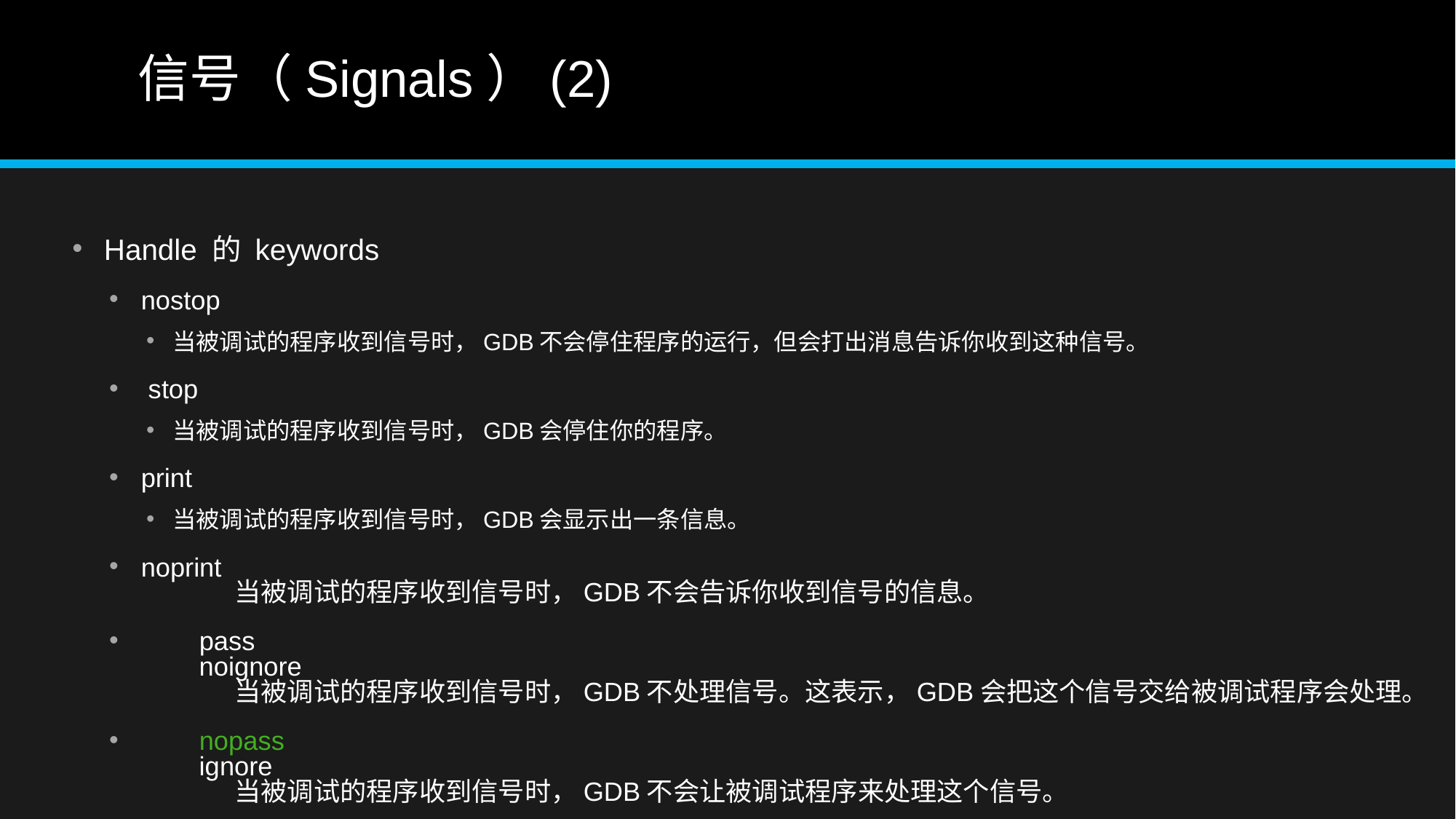

# 信号（Signals）(2)

Handle 的 keywords
nostop
当被调试的程序收到信号时，GDB不会停住程序的运行，但会打出消息告诉你收到这种信号。
 stop
当被调试的程序收到信号时，GDB会停住你的程序。
print
当被调试的程序收到信号时，GDB会显示出一条信息。
noprint
            当被调试的程序收到信号时，GDB不会告诉你收到信号的信息。
        pass
        noignore
            当被调试的程序收到信号时，GDB不处理信号。这表示，GDB会把这个信号交给被调试程序会处理。
        nopass
        ignore
            当被调试的程序收到信号时，GDB不会让被调试程序来处理这个信号。